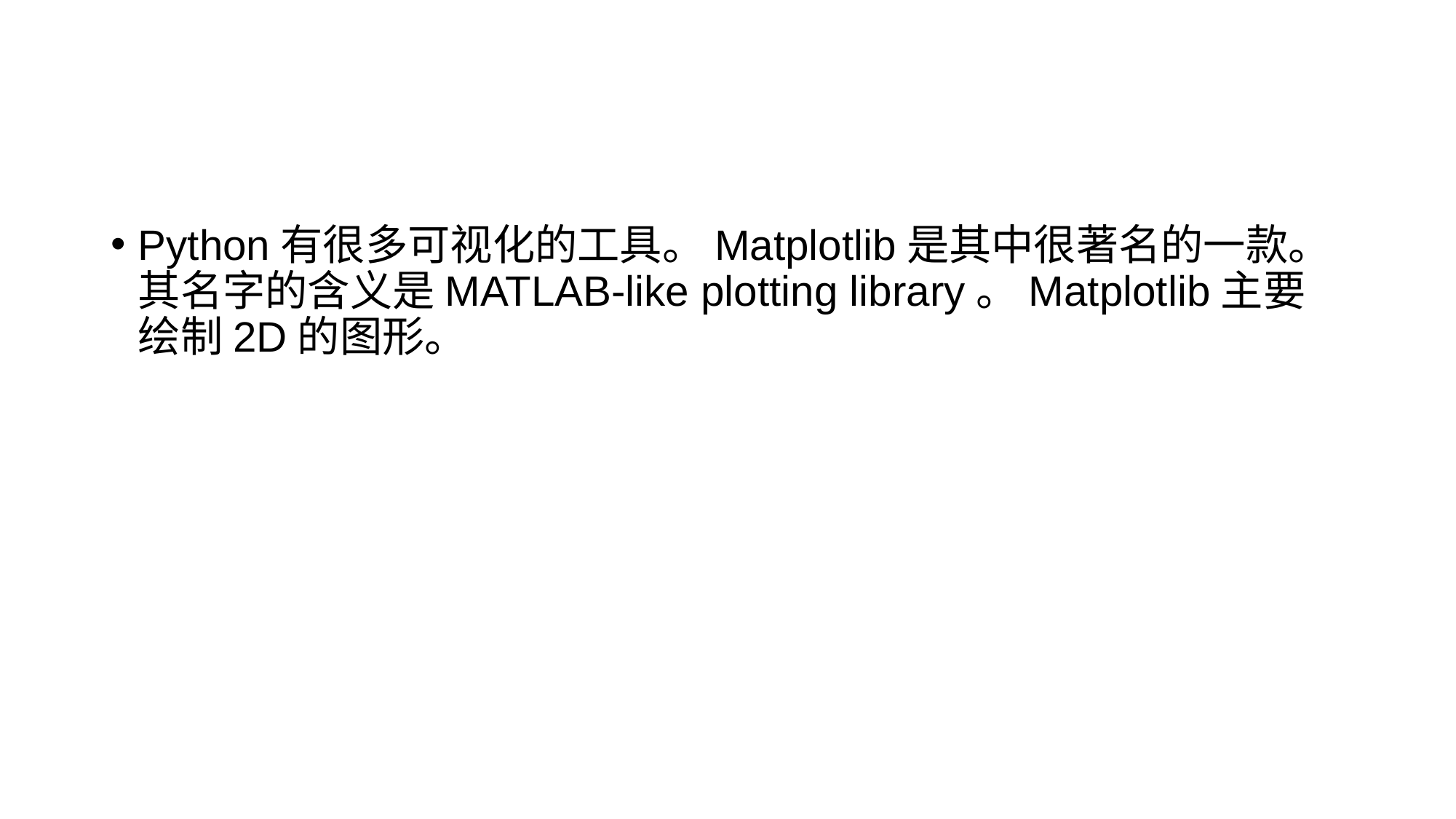

#
Python有很多可视化的工具。Matplotlib是其中很著名的一款。其名字的含义是MATLAB-like plotting library。Matplotlib主要绘制2D的图形。